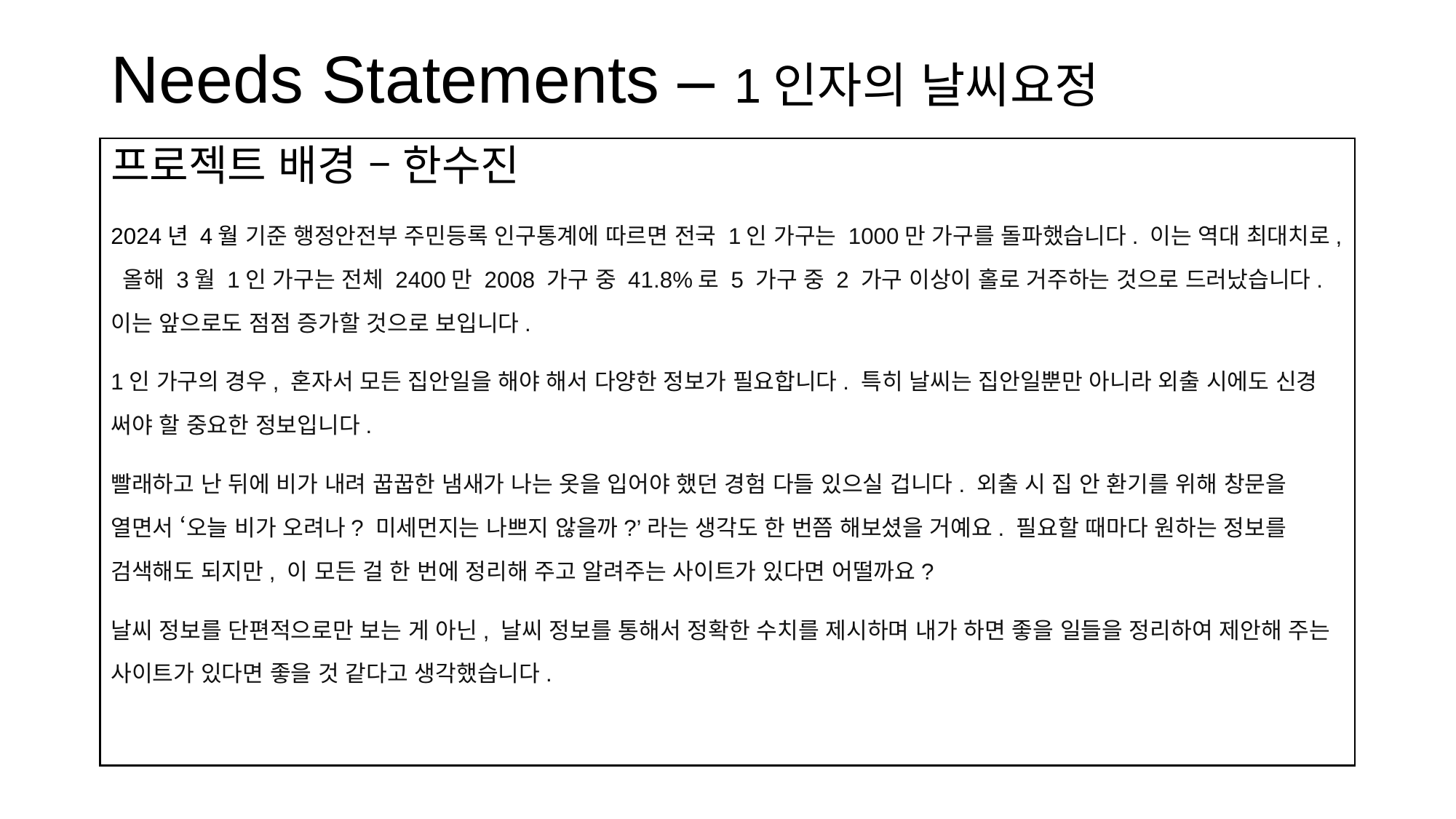

# Needs Statements – 1인자의 날씨요정
프로젝트 배경 – 한수진
2024년 4월 기준 행정안전부 주민등록 인구통계에 따르면 전국 1인 가구는 1000만 가구를 돌파했습니다. 이는 역대 최대치로,  올해 3월 1인 가구는 전체 2400만 2008 가구 중 41.8%로 5 가구 중 2 가구 이상이 홀로 거주하는 것으로 드러났습니다. 이는 앞으로도 점점 증가할 것으로 보입니다.
1인 가구의 경우, 혼자서 모든 집안일을 해야 해서 다양한 정보가 필요합니다. 특히 날씨는 집안일뿐만 아니라 외출 시에도 신경 써야 할 중요한 정보입니다.
빨래하고 난 뒤에 비가 내려 꿉꿉한 냄새가 나는 옷을 입어야 했던 경험 다들 있으실 겁니다. 외출 시 집 안 환기를 위해 창문을 열면서 ‘오늘 비가 오려나? 미세먼지는 나쁘지 않을까?’라는 생각도 한 번쯤 해보셨을 거예요. 필요할 때마다 원하는 정보를 검색해도 되지만, 이 모든 걸 한 번에 정리해 주고 알려주는 사이트가 있다면 어떨까요?
날씨 정보를 단편적으로만 보는 게 아닌, 날씨 정보를 통해서 정확한 수치를 제시하며 내가 하면 좋을 일들을 정리하여 제안해 주는 사이트가 있다면 좋을 것 같다고 생각했습니다.